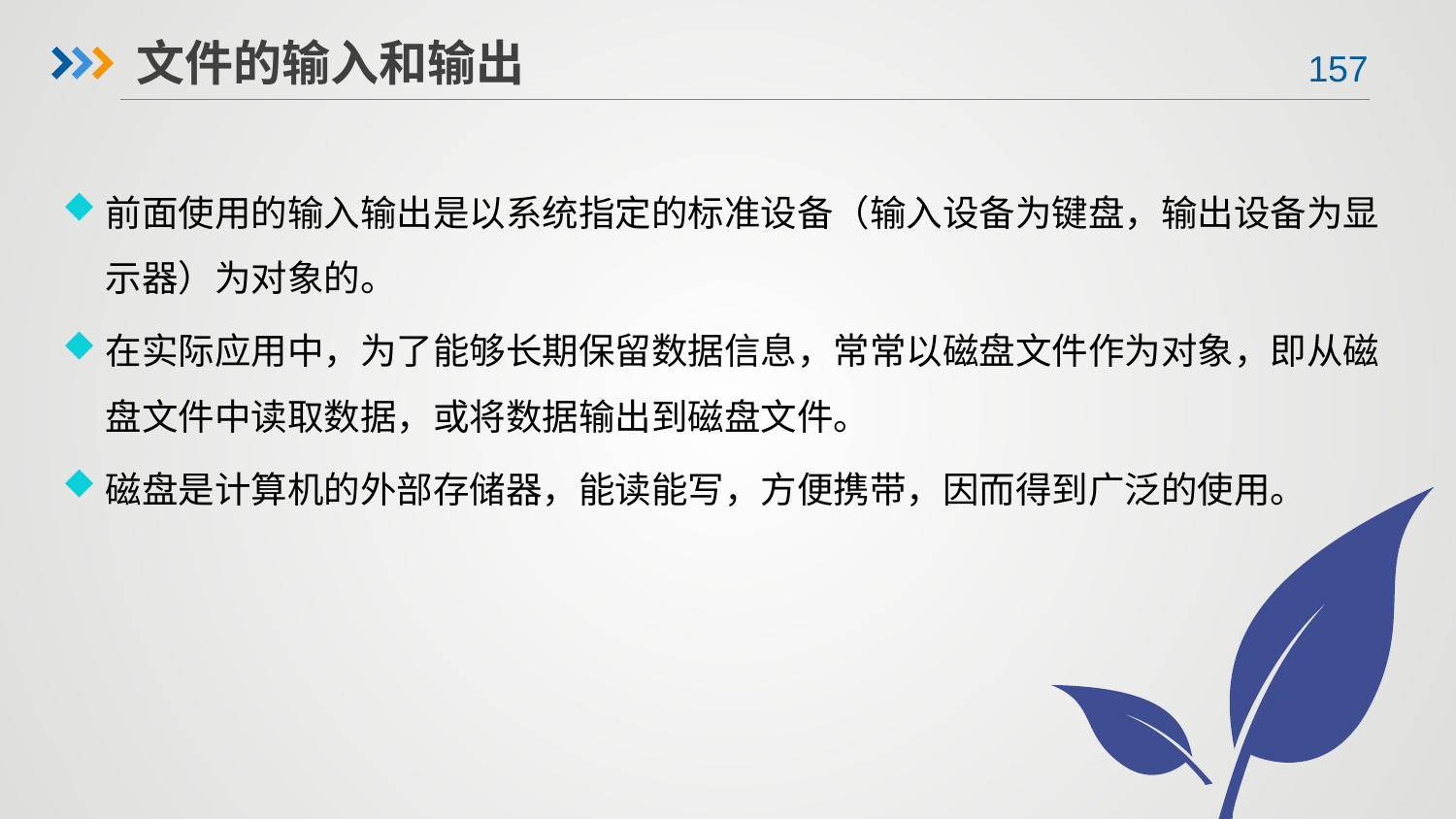

文件的输入和输出
前面使用的输入输出是以系统指定的标准设备（输入设备为键盘，输出设备为显示器）为对象的。
在实际应用中，为了能够长期保留数据信息，常常以磁盘文件作为对象，即从磁盘文件中读取数据，或将数据输出到磁盘文件。
磁盘是计算机的外部存储器，能读能写，方便携带，因而得到广泛的使用。